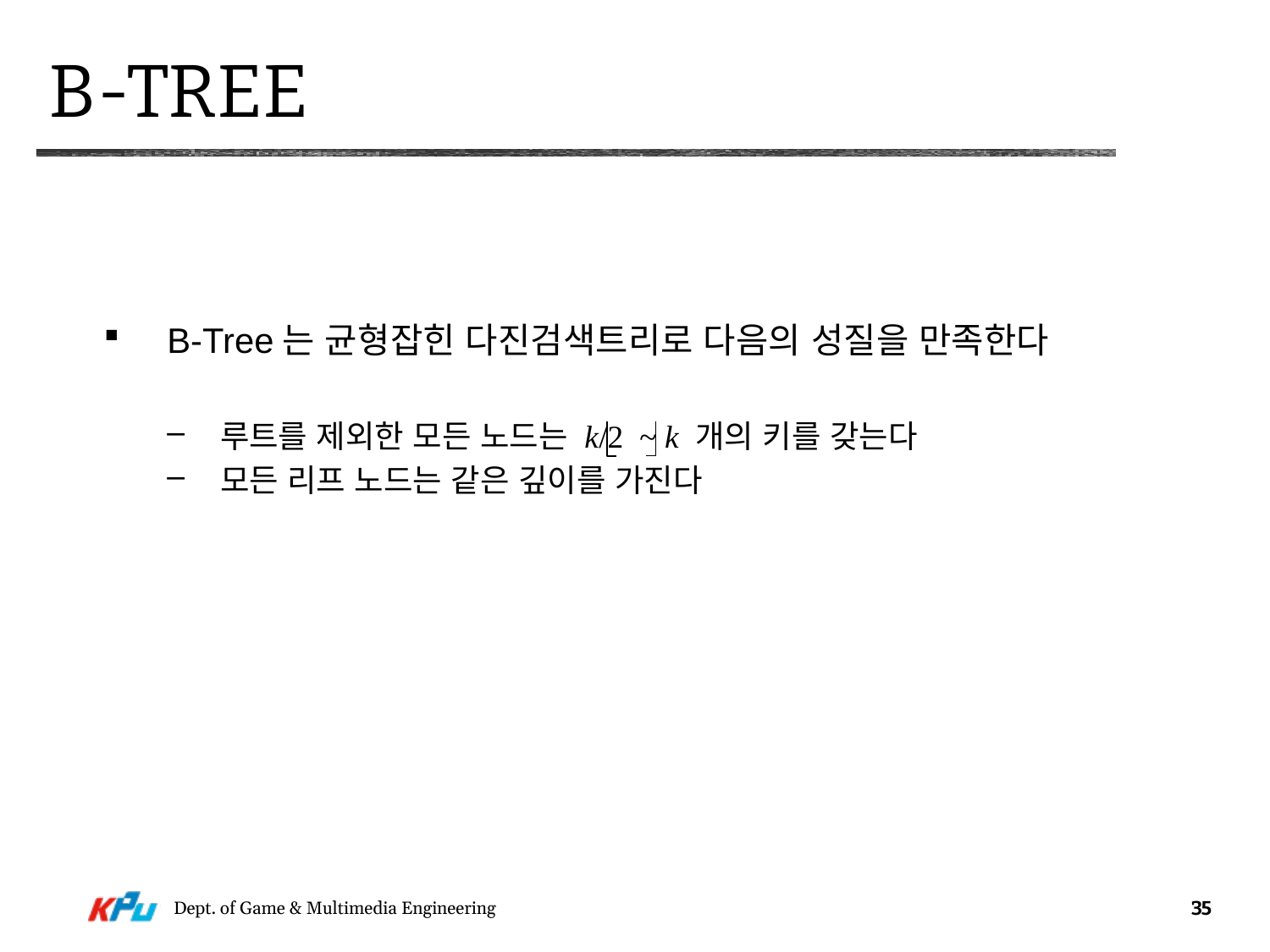

# B-tree

B-Tree는 균형잡힌 다진검색트리로 다음의 성질을 만족한다

루트를 제외한 모든 노드는 k/2  ~ k 개의 키를 갖는다
모든 리프 노드는 같은 깊이를 가진다

Dept. of Game & Multimedia Engineering
35